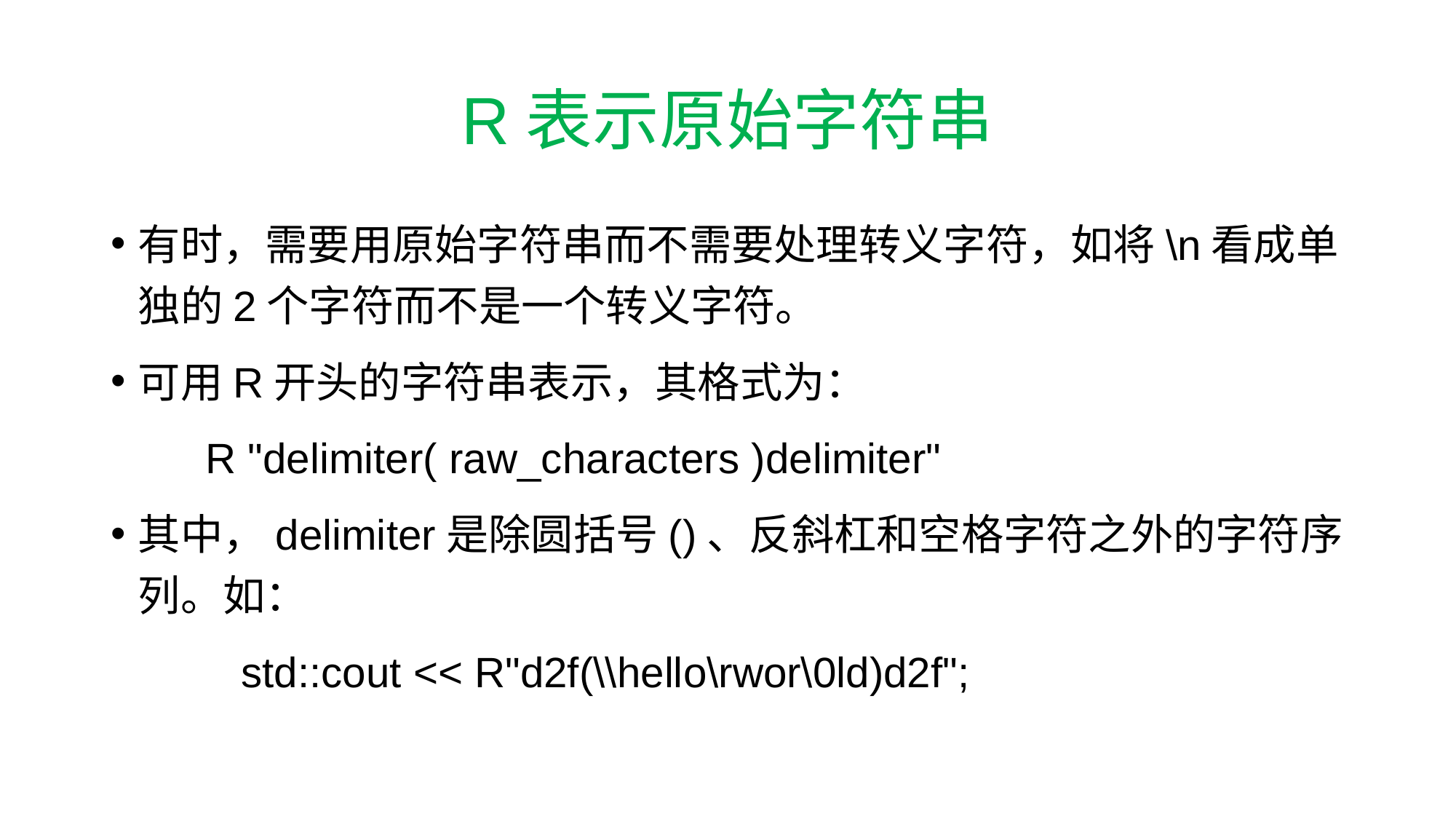

# R表示原始字符串
有时，需要用原始字符串而不需要处理转义字符，如将\n看成单独的2个字符而不是一个转义字符。
可用R开头的字符串表示，其格式为：
        R "delimiter( raw_characters )delimiter"
其中，delimiter是除圆括号()、反斜杠和空格字符之外的字符序列。如：
           std::cout << R"d2f(\\hello\rwor\0ld)d2f";